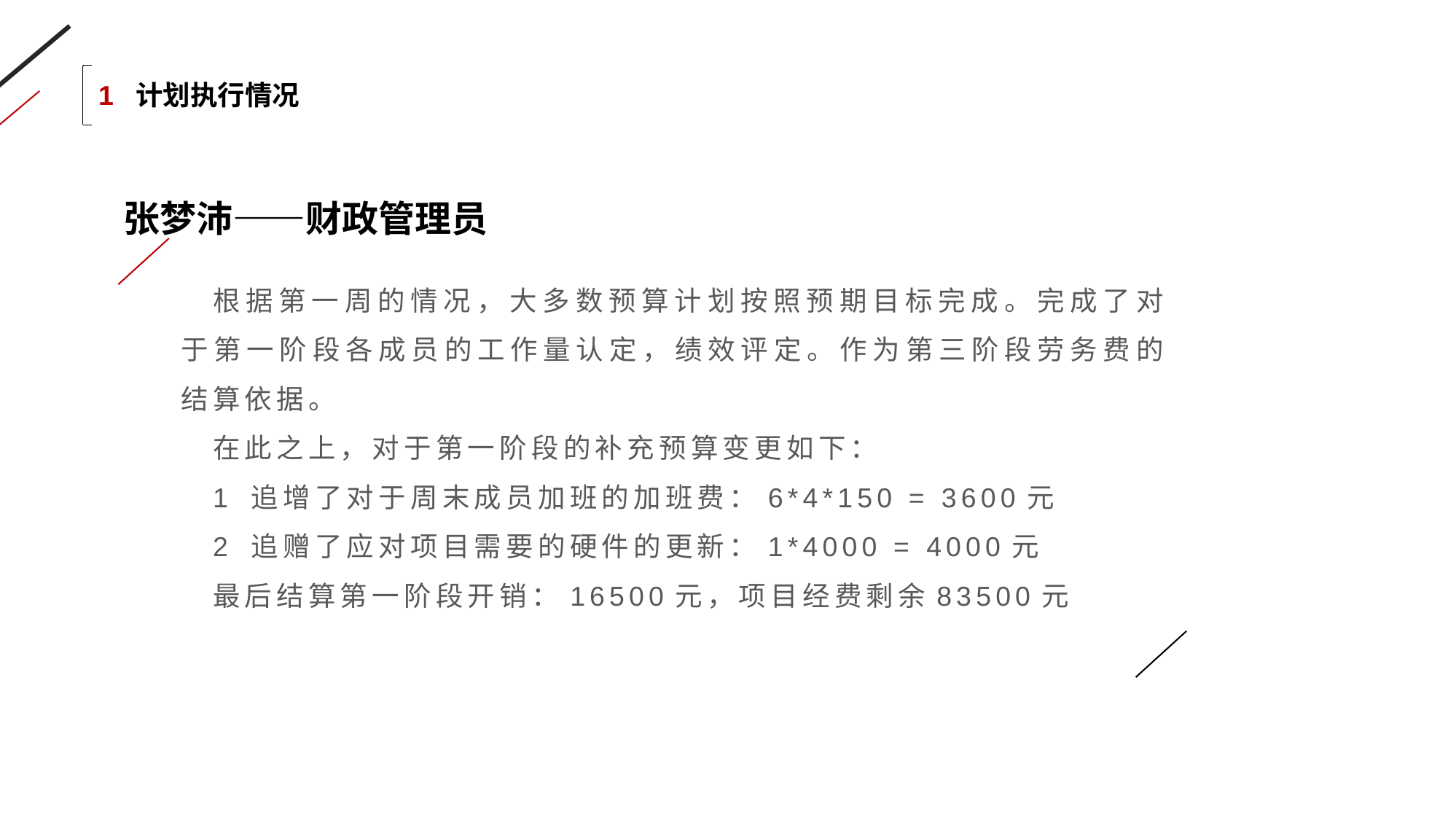

1  计划执行情况

张梦沛——财政管理员

根据第一周的情况，大多数预算计划按照预期目标完成。完成了对于第一阶段各成员的工作量认定，绩效评定。作为第三阶段劳务费的结算依据。
在此之上，对于第一阶段的补充预算变更如下：
1 追增了对于周末成员加班的加班费：6*4*150 = 3600元
2 追赠了应对项目需要的硬件的更新：1*4000 = 4000元
最后结算第一阶段开销：16500元，项目经费剩余83500元